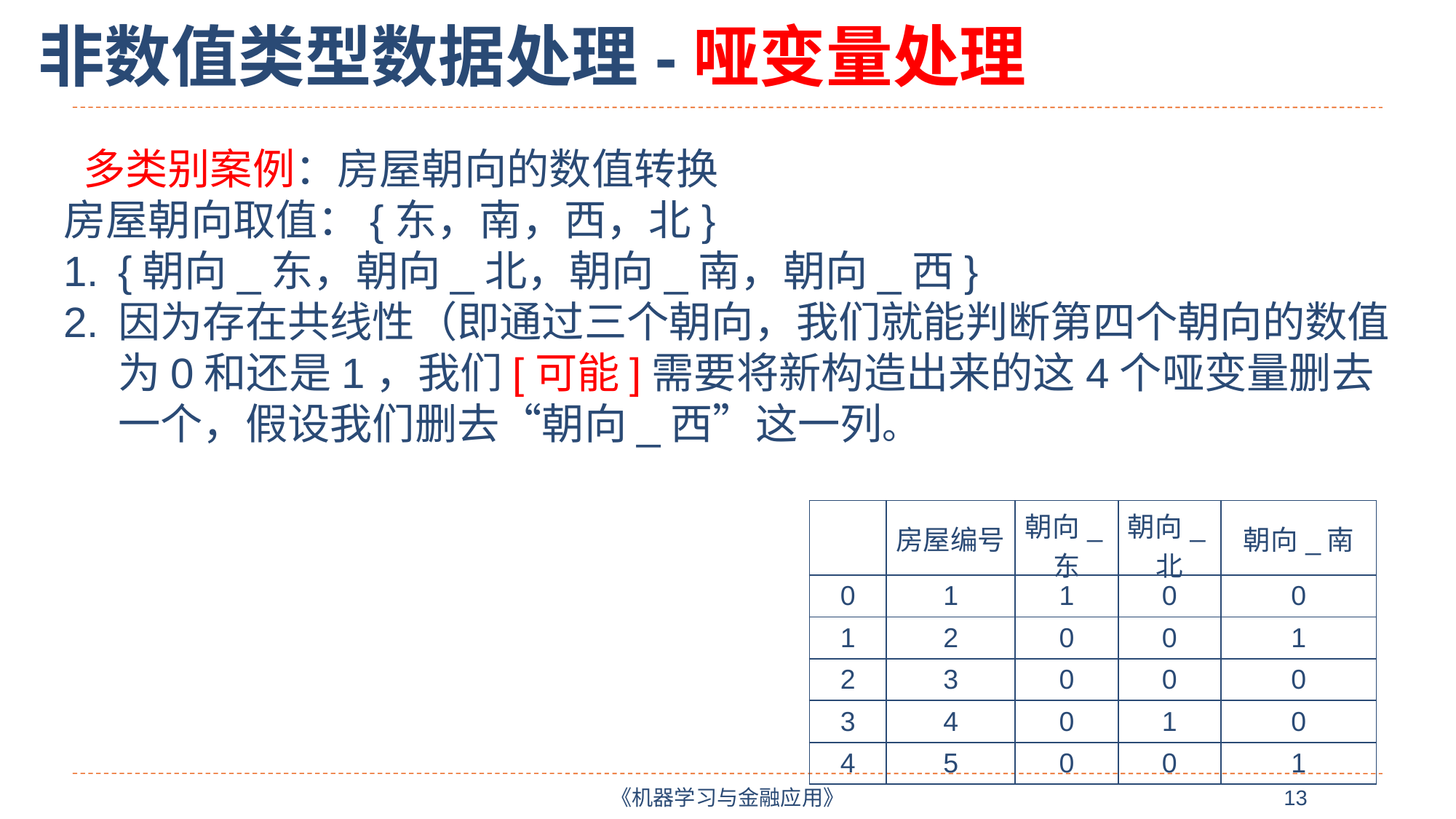

非数值类型数据处理-哑变量处理
 多类别案例：房屋朝向的数值转换
房屋朝向取值：{东，南，西，北}
{朝向_东，朝向_北，朝向_南，朝向_西}
因为存在共线性（即通过三个朝向，我们就能判断第四个朝向的数值为0和还是1，我们[可能]需要将新构造出来的这4个哑变量删去一个，假设我们删去“朝向_西”这一列。
|  | 房屋编号 | 朝向\_东 | 朝向\_北 | 朝向\_南 |
| --- | --- | --- | --- | --- |
| 0 | 1 | 1 | 0 | 0 |
| 1 | 2 | 0 | 0 | 1 |
| 2 | 3 | 0 | 0 | 0 |
| 3 | 4 | 0 | 1 | 0 |
| 4 | 5 | 0 | 0 | 1 |